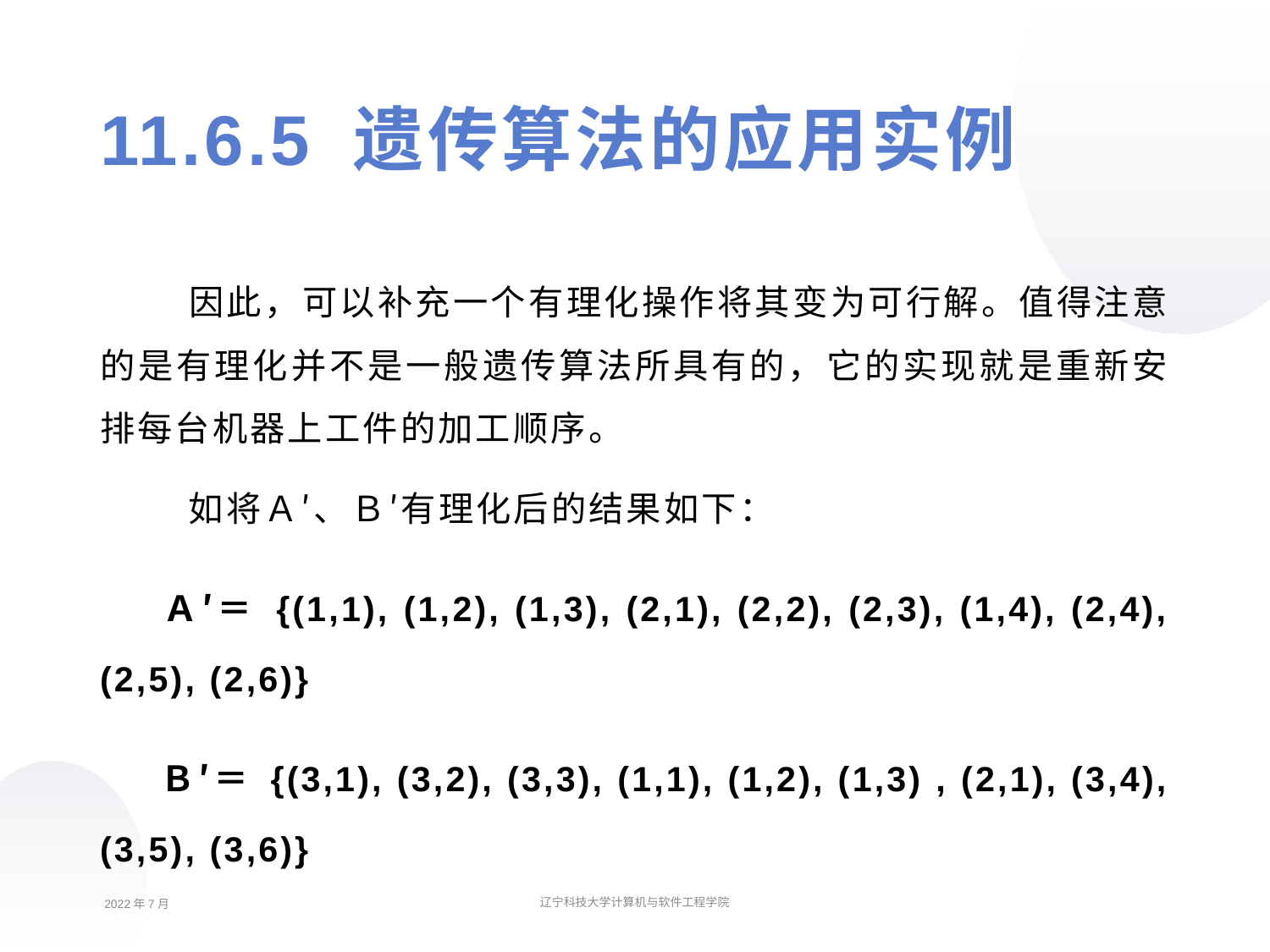

11.6.5 遗传算法的应用实例
 因此，可以补充一个有理化操作将其变为可行解。值得注意的是有理化并不是一般遗传算法所具有的，它的实现就是重新安排每台机器上工件的加工顺序。
 如将Ａ′、Ｂ′有理化后的结果如下：
 Ａ′＝ {(1,1), (1,2), (1,3), (2,1), (2,2), (2,3), (1,4), (2,4), (2,5), (2,6)}
 Ｂ′＝ {(3,1), (3,2), (3,3), (1,1), (1,2), (1,3) , (2,1), (3,4), (3,5), (3,6)}

2022年7月
辽宁科技大学计算机与软件工程学院
191